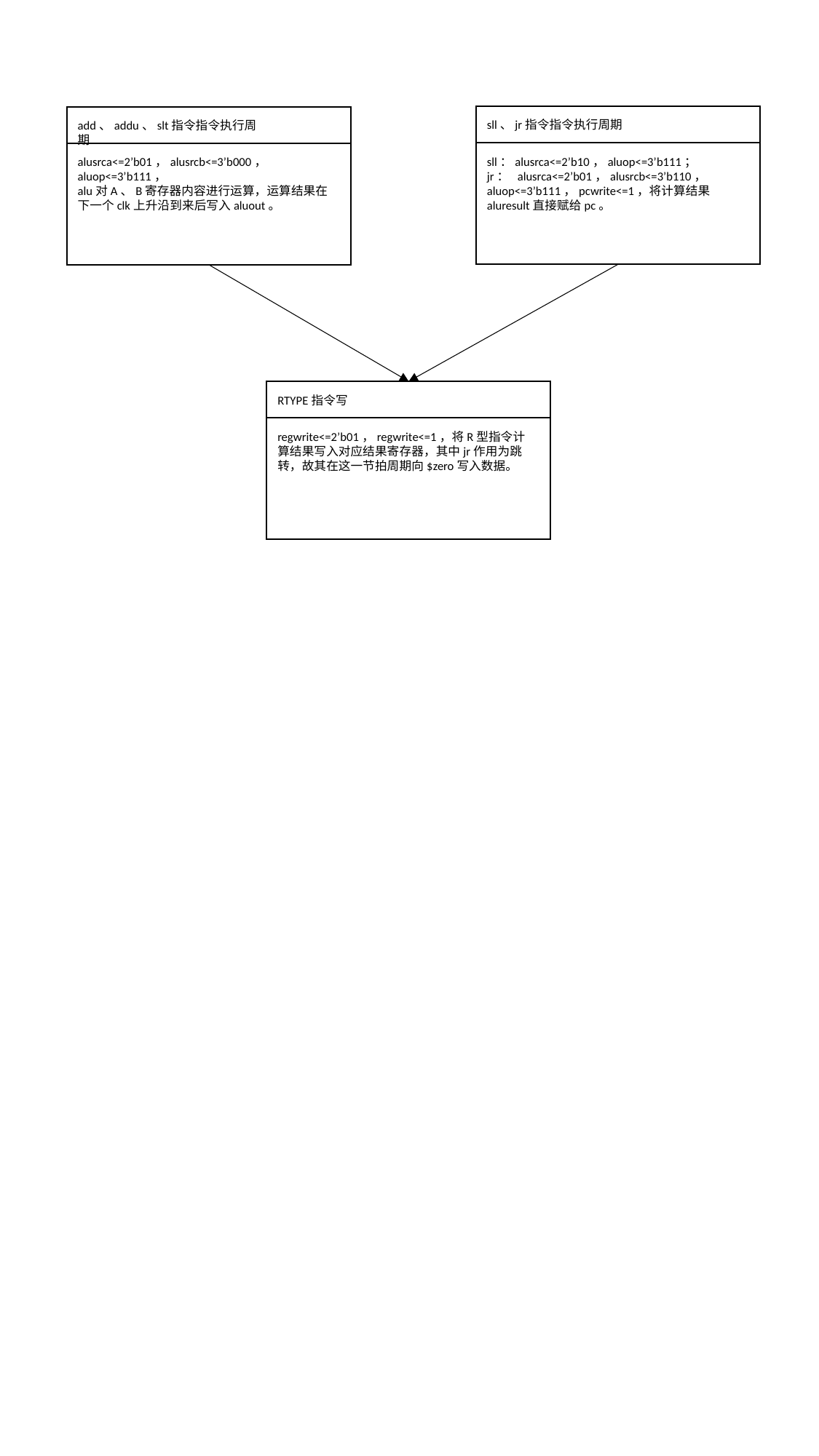

sll、jr指令指令执行周期

add、addu、slt指令指令执行周期
sll：alusrca<=2’b10，aluop<=3’b111；
jr：  alusrca<=2’b01，alusrcb<=3’b110，
aluop<=3’b111，pcwrite<=1，将计算结果aluresult直接赋给pc。
alusrca<=2’b01，alusrcb<=3’b000，
aluop<=3’b111，
alu对A、B寄存器内容进行运算，运算结果在下一个clk上升沿到来后写入aluout。

RTYPE指令写
regwrite<=2’b01，regwrite<=1，将R型指令计算结果写入对应结果寄存器，其中jr作用为跳转，故其在这一节拍周期向$zero写入数据。